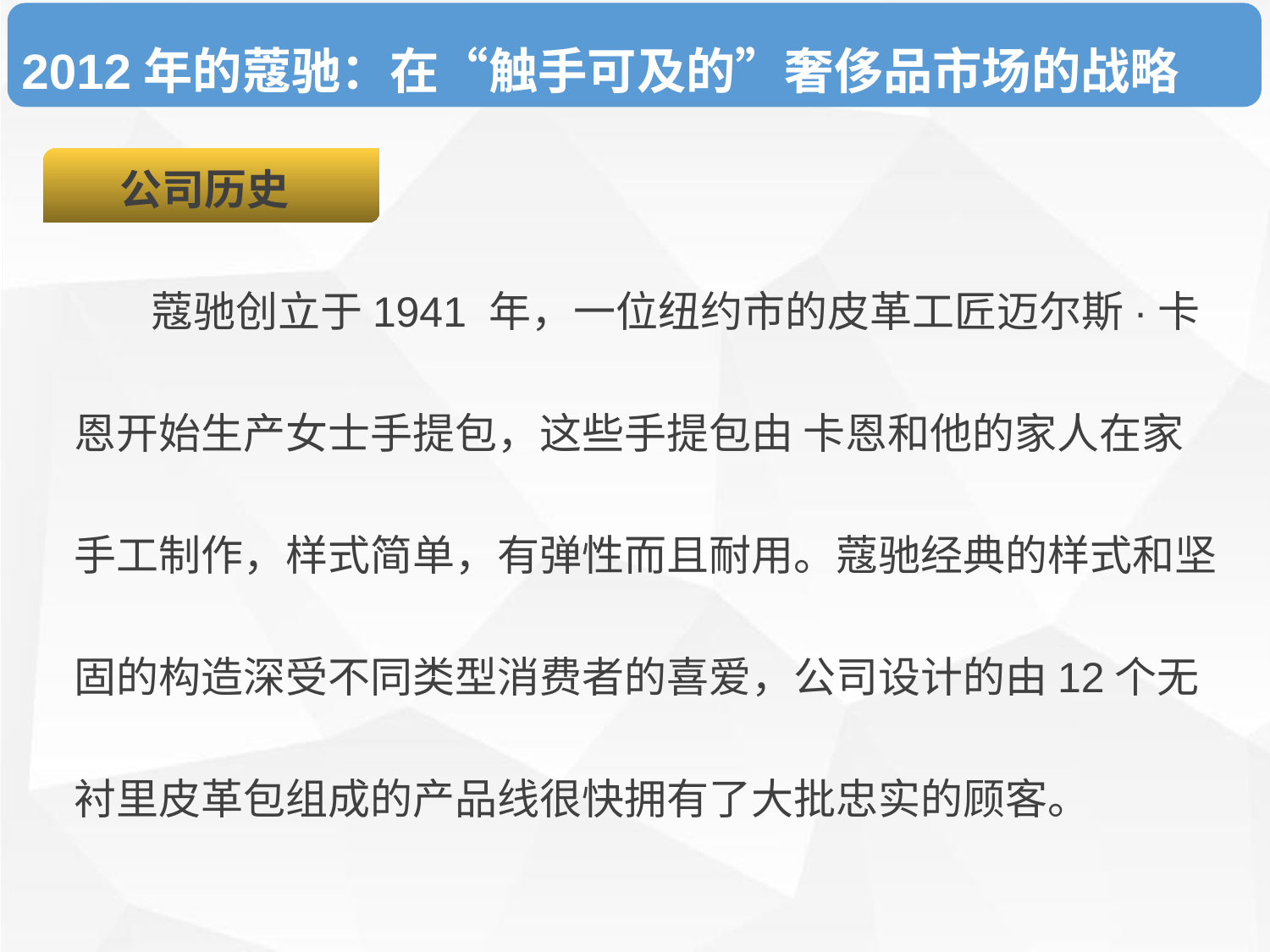

2012年的蔻驰：在“触手可及的”奢侈品市场的战略

       蔻驰创立于1941 年，一位纽约市的皮革工匠迈尔斯·卡恩开始生产女士手提包，这些手提包由 卡恩和他的家人在家手工制作，样式简单，有弹性而且耐用。蔻驰经典的样式和坚固的构造深受不同类型消费者的喜爱，公司设计的由12个无衬里皮革包组成的产品线很快拥有了大批忠实的顾客。
  公司历史